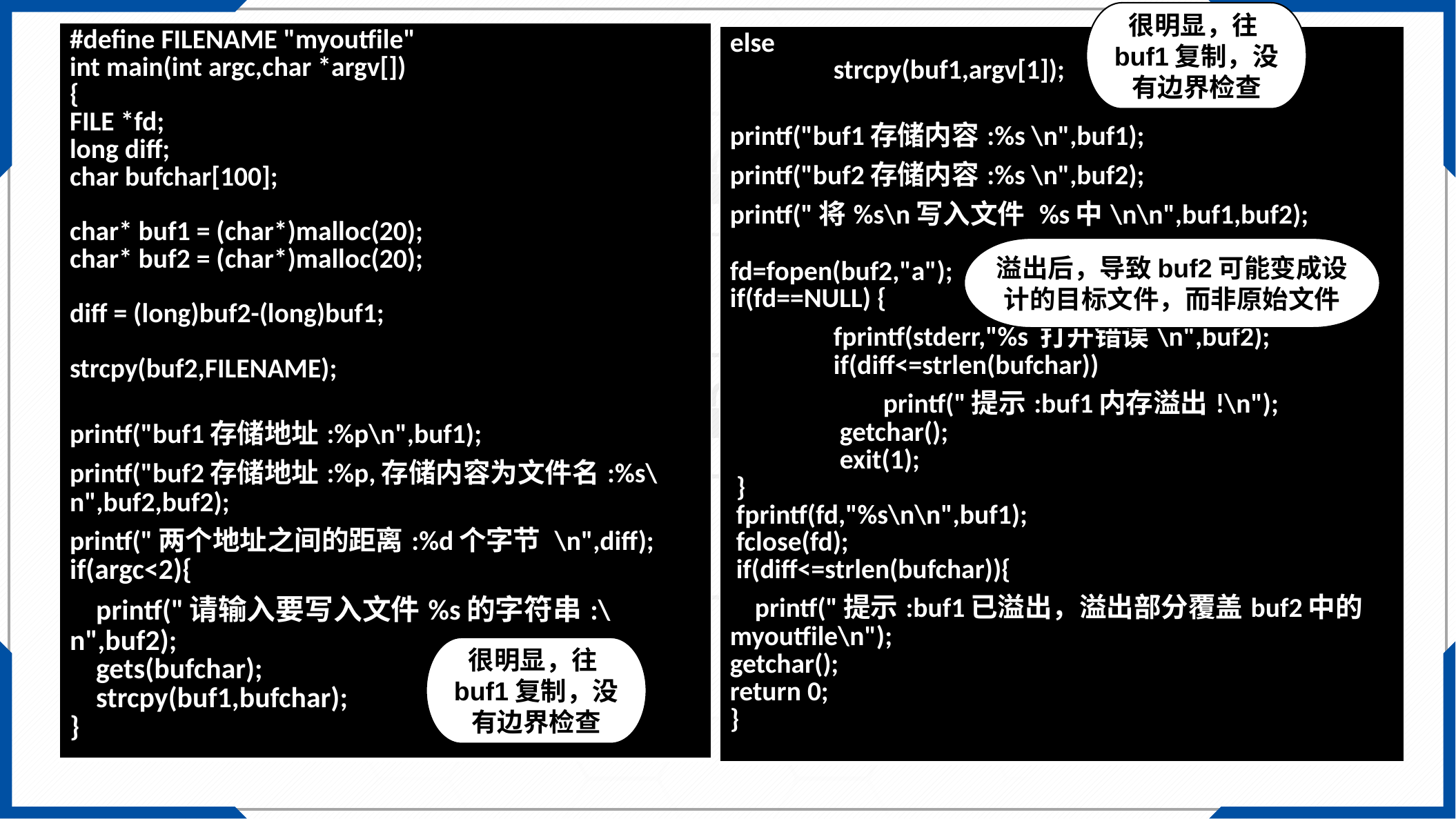

很明显，往buf1复制，没有边界检查
| #define FILENAME "myoutfile" int main(int argc,char \*argv[]) { FILE \*fd; long diff; char bufchar[100];   char\* buf1 = (char\*)malloc(20); char\* buf2 = (char\*)malloc(20);   diff = (long)buf2-(long)buf1;   strcpy(buf2,FILENAME);   printf("buf1存储地址:%p\n",buf1); printf("buf2存储地址:%p,存储内容为文件名:%s\n",buf2,buf2); printf("两个地址之间的距离:%d个字节 \n",diff); if(argc<2){ printf("请输入要写入文件%s的字符串:\n",buf2); gets(bufchar); strcpy(buf1,bufchar); } |
| --- |
| else strcpy(buf1,argv[1]); printf("buf1存储内容:%s \n",buf1); printf("buf2存储内容:%s \n",buf2); printf("将%s\n写入文件 %s中\n\n",buf1,buf2); fd=fopen(buf2,"a"); if(fd==NULL) { fprintf(stderr,"%s 打开错误\n",buf2); if(diff<=strlen(bufchar)) printf("提示:buf1内存溢出!\n"); getchar(); exit(1); } fprintf(fd,"%s\n\n",buf1); fclose(fd); if(diff<=strlen(bufchar)){ printf("提示:buf1已溢出，溢出部分覆盖buf2中的myoutfile\n"); getchar(); return 0; } |
| --- |
溢出后，导致buf2可能变成设计的目标文件，而非原始文件
很明显，往buf1复制，没有边界检查